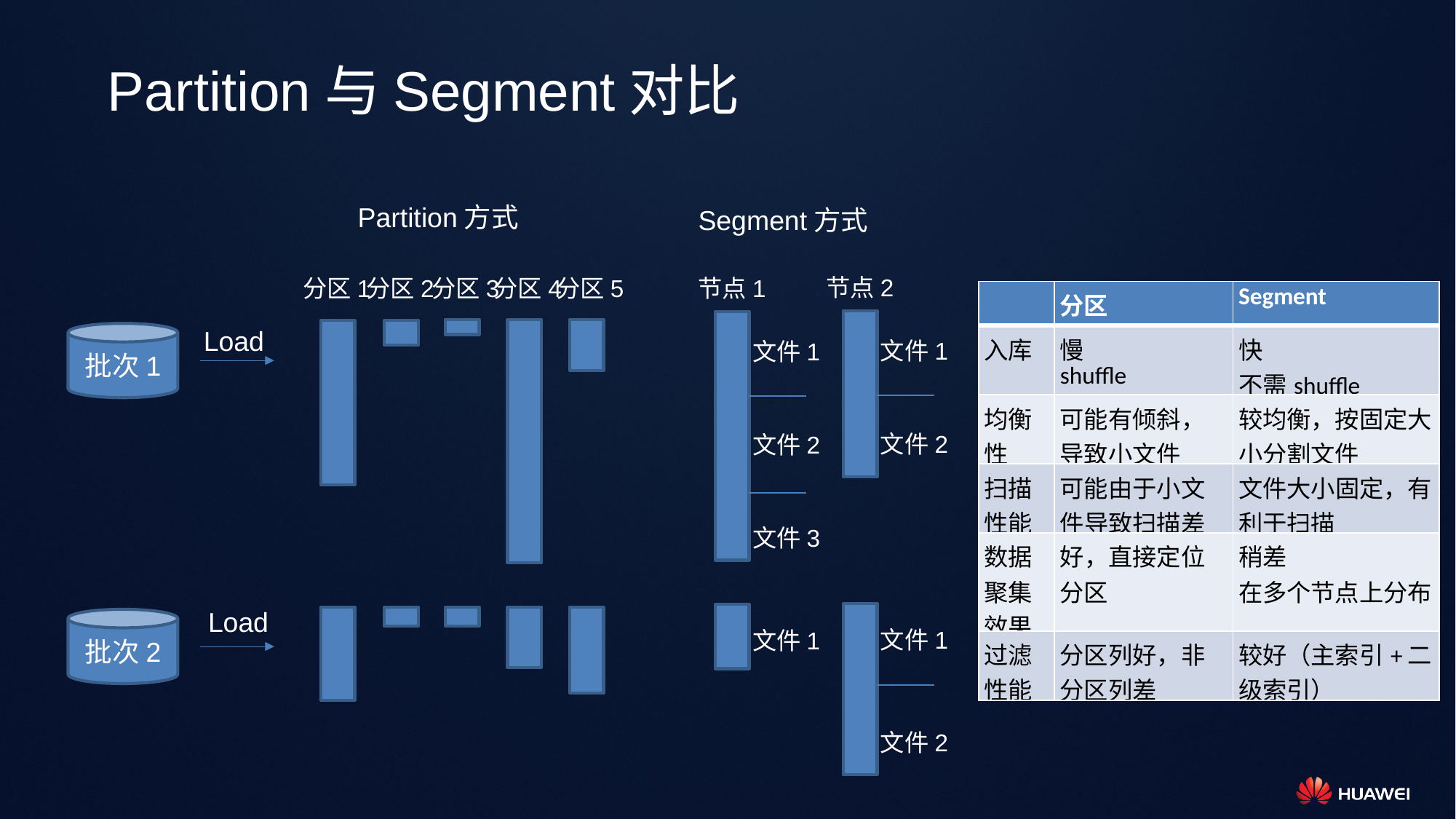

# Partition与Segment对比
Partition方式
Segment方式
节点2
分区5
分区4
分区3
分区1
分区2
节点1

文件1
文件1

文件2
文件2

文件3

文件1
文件1

文件2
|  | 分区 | Segment |
| --- | --- | --- |
| 入库 | 慢 shuffle | 快 不需shuffle |
| 均衡性 | 可能有倾斜，导致小文件 | 较均衡，按固定大小分割文件 |
| 扫描性能 | 可能由于小文件导致扫描差 | 文件大小固定，有利于扫描 |
| 数据聚集效果 | 好，直接定位分区 | 稍差 在多个节点上分布 |
| 过滤性能 | 分区列好，非分区列差 | 较好（主索引+二级索引） |
Load

批次1

Load

批次2